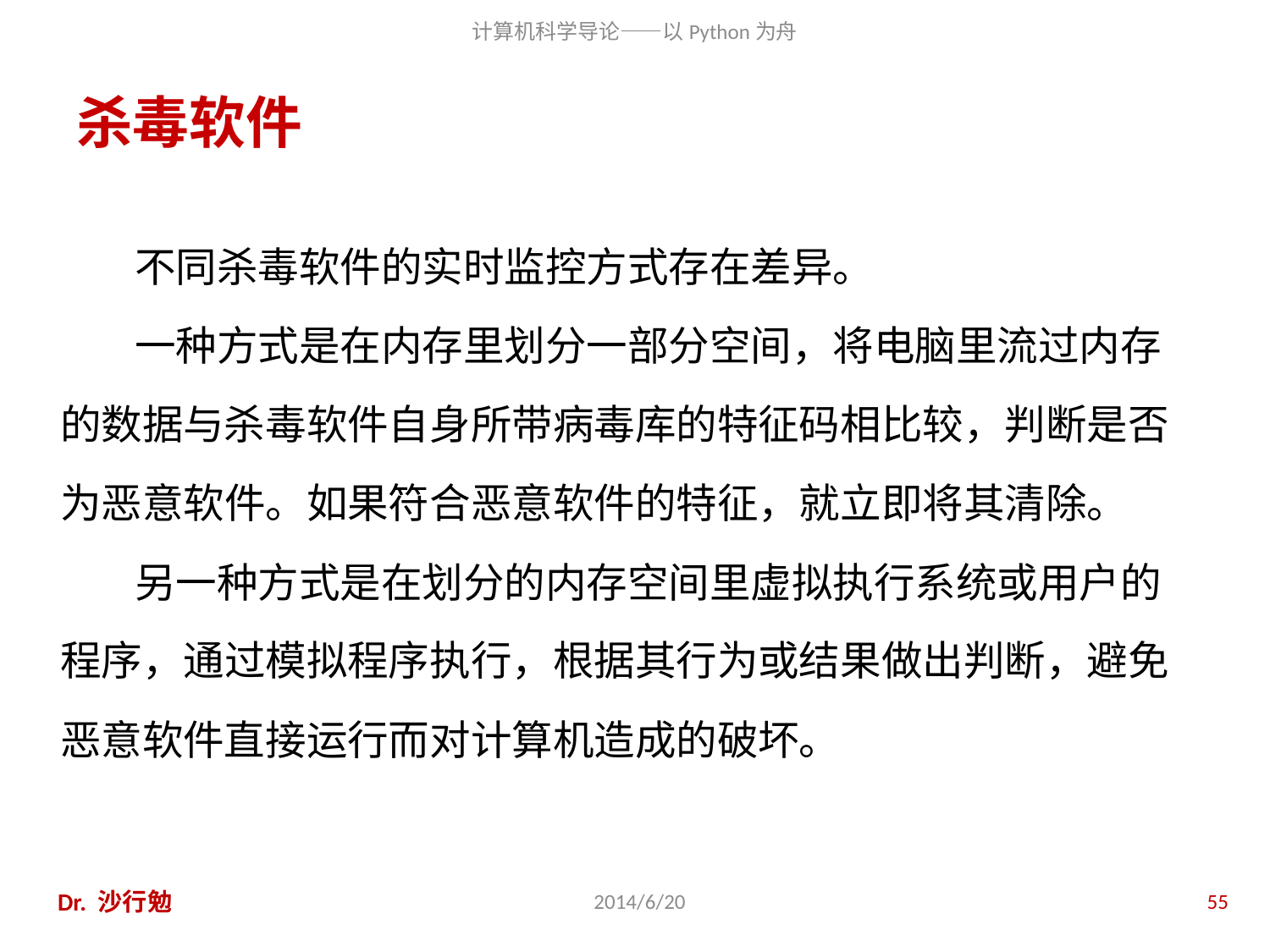

# 杀毒软件
不同杀毒软件的实时监控方式存在差异。
一种方式是在内存里划分一部分空间，将电脑里流过内存的数据与杀毒软件自身所带病毒库的特征码相比较，判断是否为恶意软件。如果符合恶意软件的特征，就立即将其清除。
另一种方式是在划分的内存空间里虚拟执行系统或用户的程序，通过模拟程序执行，根据其行为或结果做出判断，避免恶意软件直接运行而对计算机造成的破坏。
Dr. 沙行勉
2014/6/20
55